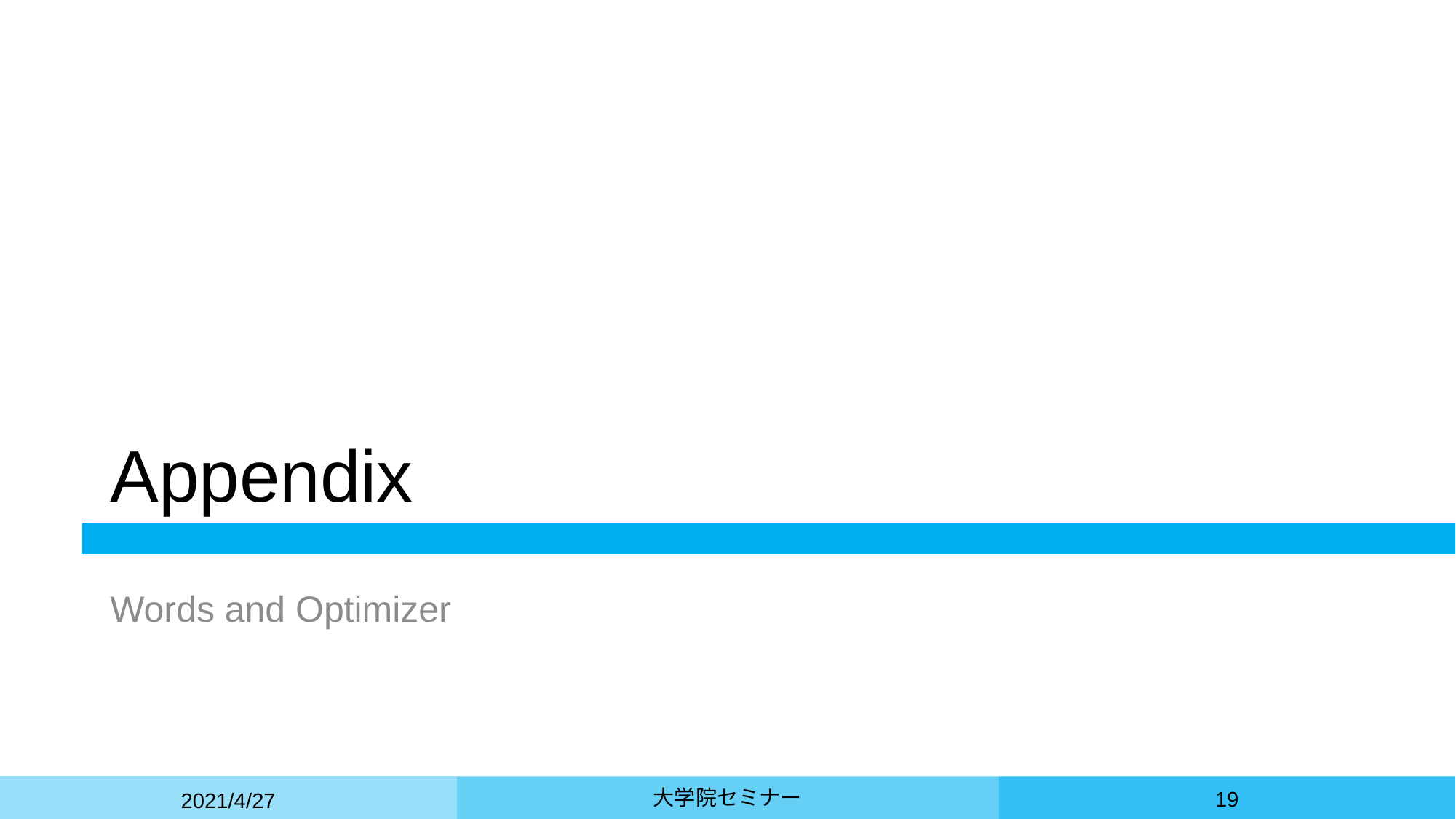

# Appendix
Words and Optimizer
大学院セミナー
19
2021/4/27